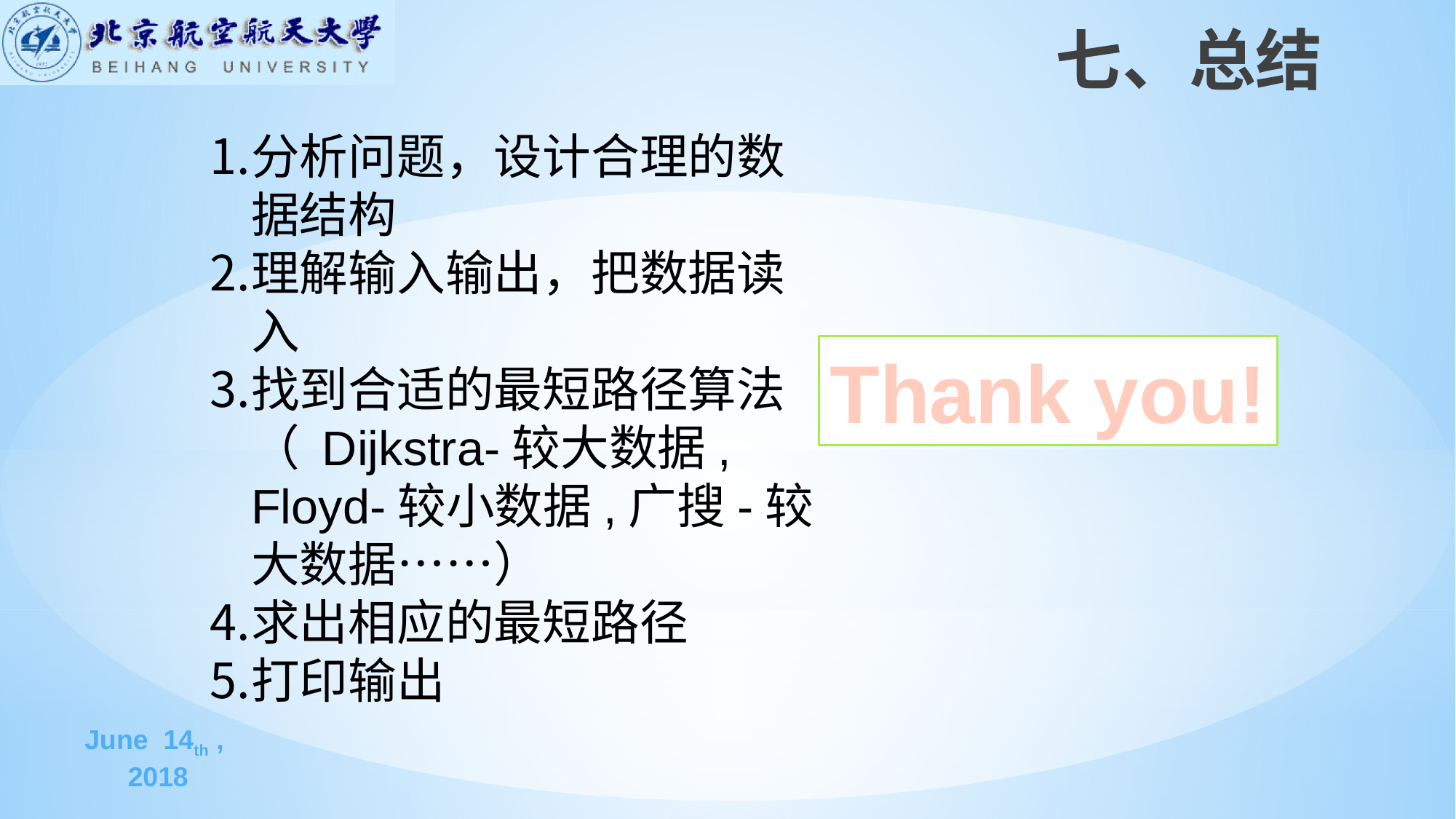

七、总结
分析问题，设计合理的数据结构
理解输入输出，把数据读入
找到合适的最短路径算法（ Dijkstra-较大数据, Floyd-较小数据,广搜-较大数据……）
求出相应的最短路径
打印输出
Thank you!
June  14th ,  2018